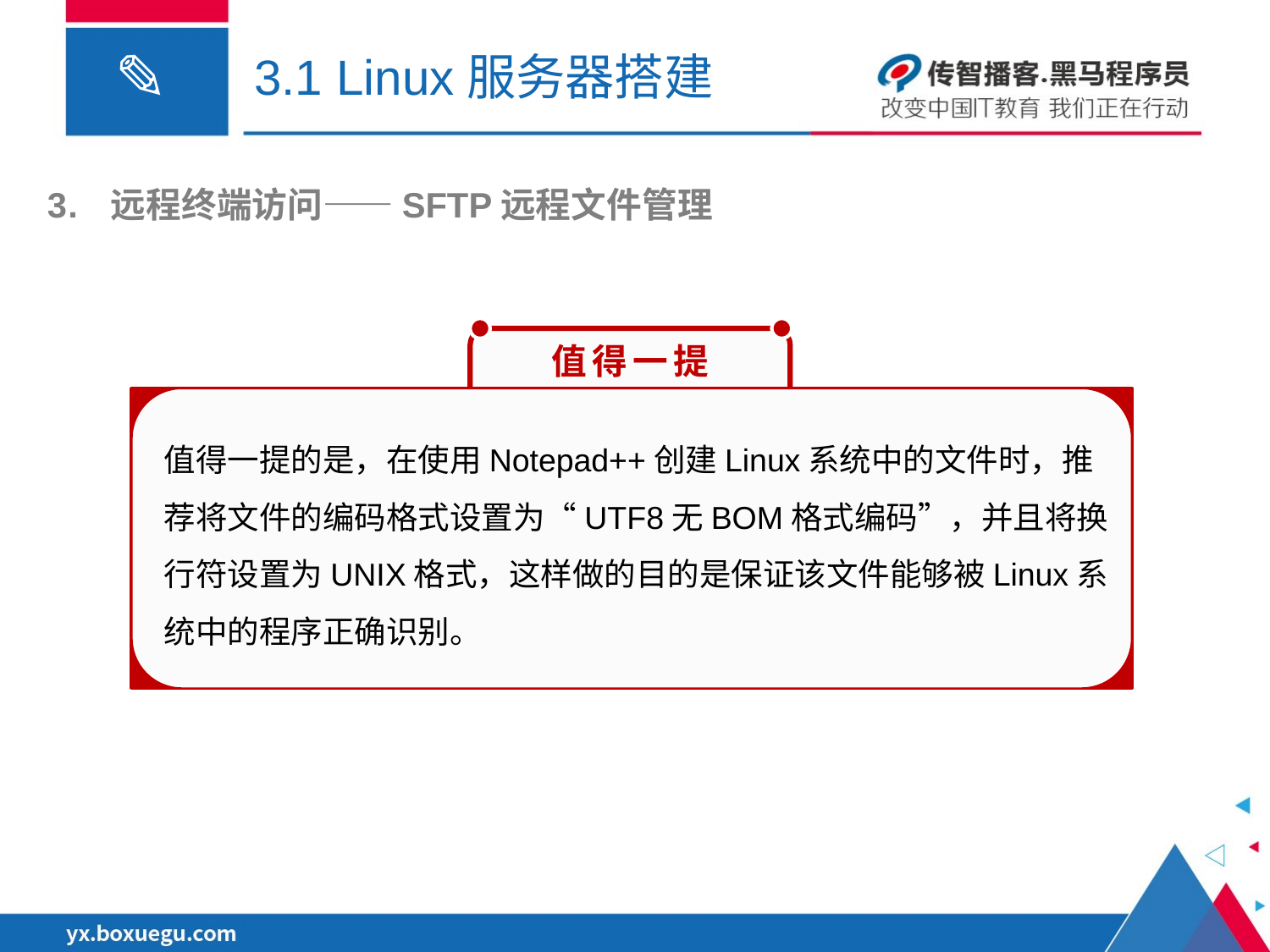

# 3.1 Linux服务器搭建
远程终端访问——SFTP远程文件管理

值得一提

值得一提的是，在使用Notepad++创建Linux系统中的文件时，推荐将文件的编码格式设置为“UTF8无BOM格式编码”，并且将换行符设置为UNIX格式，这样做的目的是保证该文件能够被Linux系统中的程序正确识别。